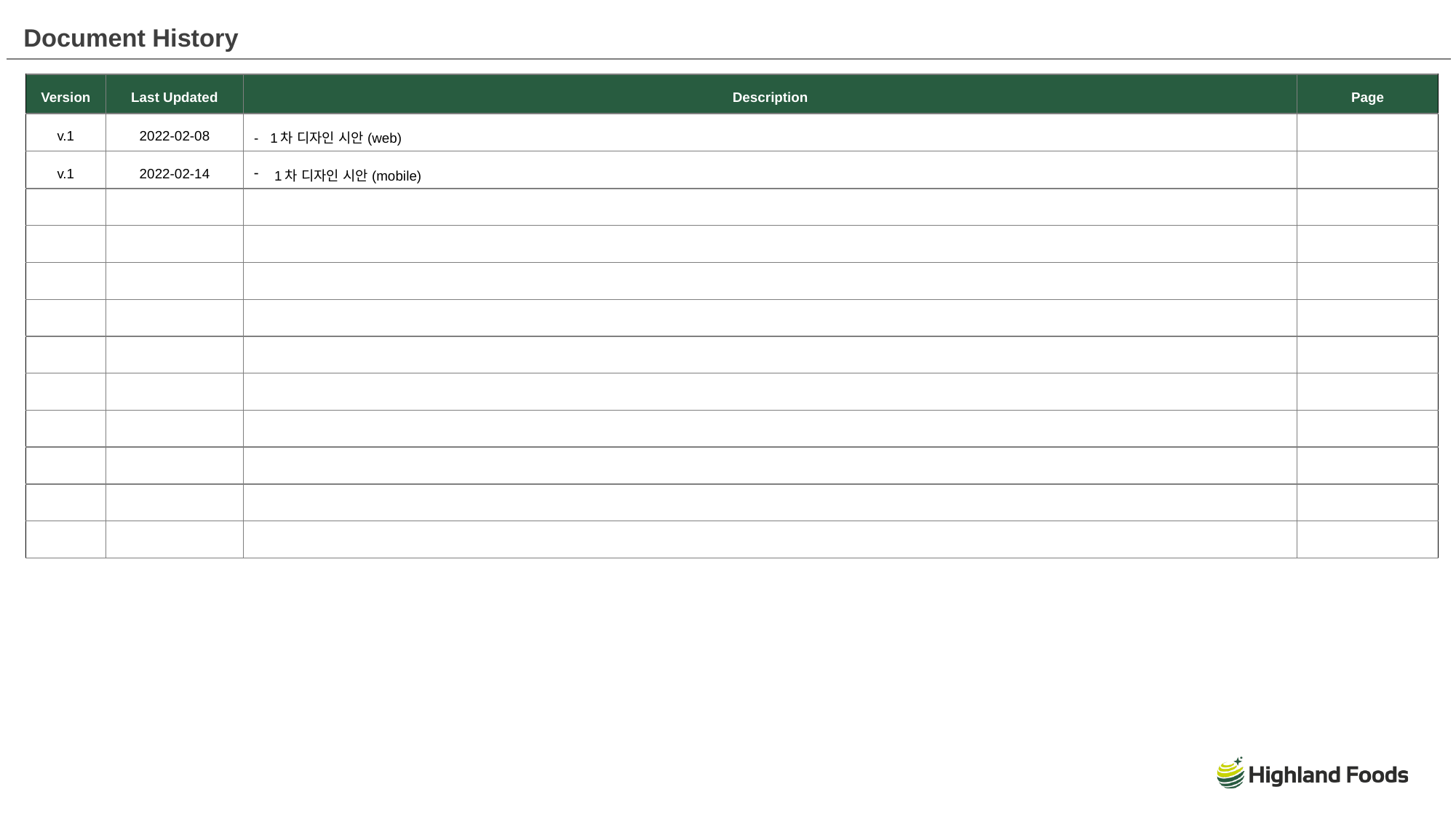

Document History
| Version | Last Updated | Description | Page |
| --- | --- | --- | --- |
| v.1 | 2022-02-08 | - 1차 디자인 시안(web) |  |
| v.1 | 2022-02-14 | 1차 디자인 시안(mobile) |  |
|  |  |  |  |
|  |  |  |  |
|  |  |  |  |
|  |  |  |  |
|  |  |  |  |
|  |  |  |  |
|  |  |  |  |
|  |  |  |  |
|  |  |  |  |
|  |  |  |  |